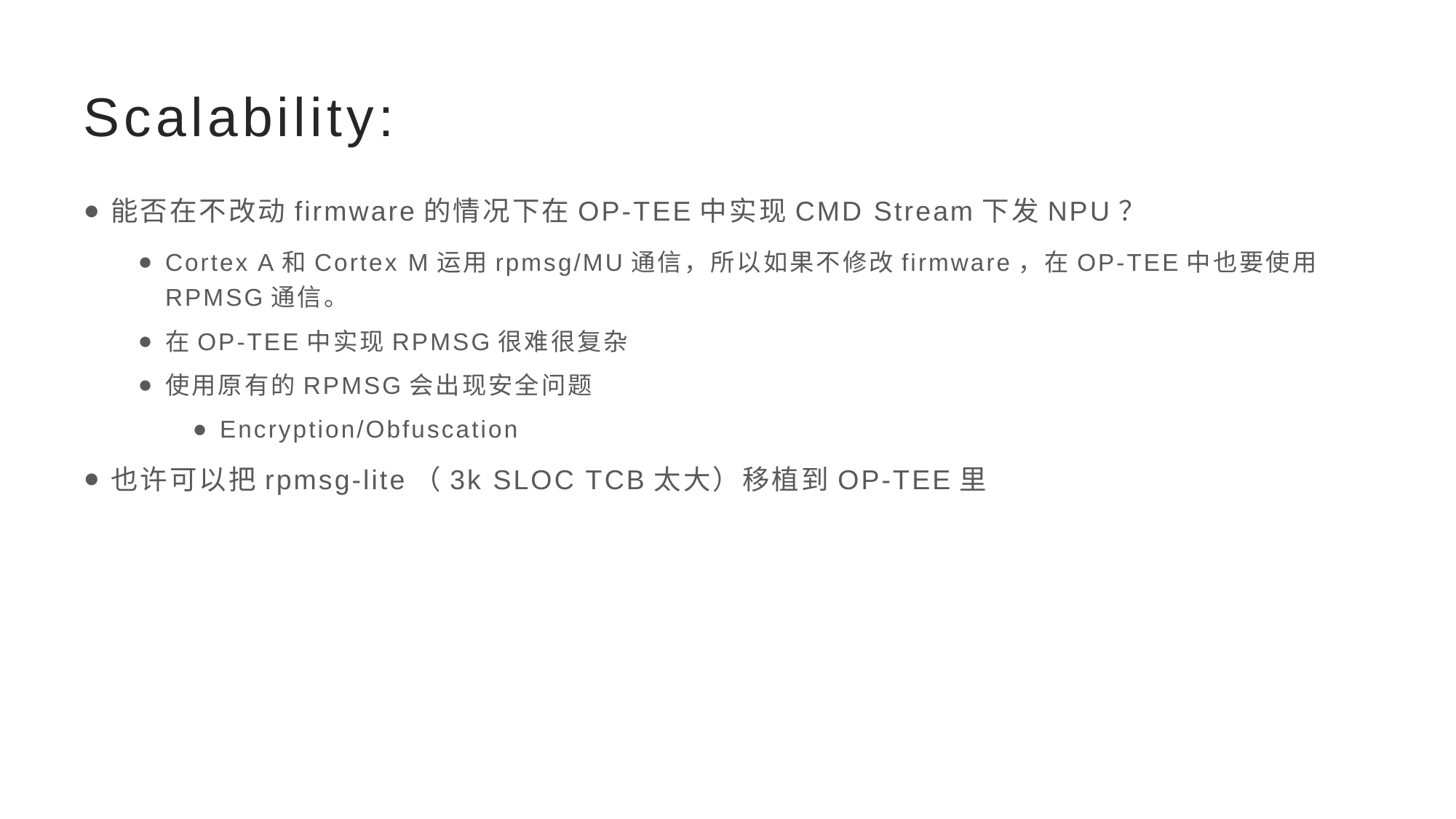

# Scalability:
能否在不改动firmware的情况下在OP-TEE中实现CMD Stream下发NPU？
Cortex A和Cortex M运用rpmsg/MU通信，所以如果不修改firmware，在OP-TEE中也要使用RPMSG通信。
在OP-TEE中实现RPMSG很难很复杂
使用原有的RPMSG会出现安全问题
Encryption/Obfuscation
也许可以把rpmsg-lite（3k SLOC TCB太大）移植到OP-TEE里